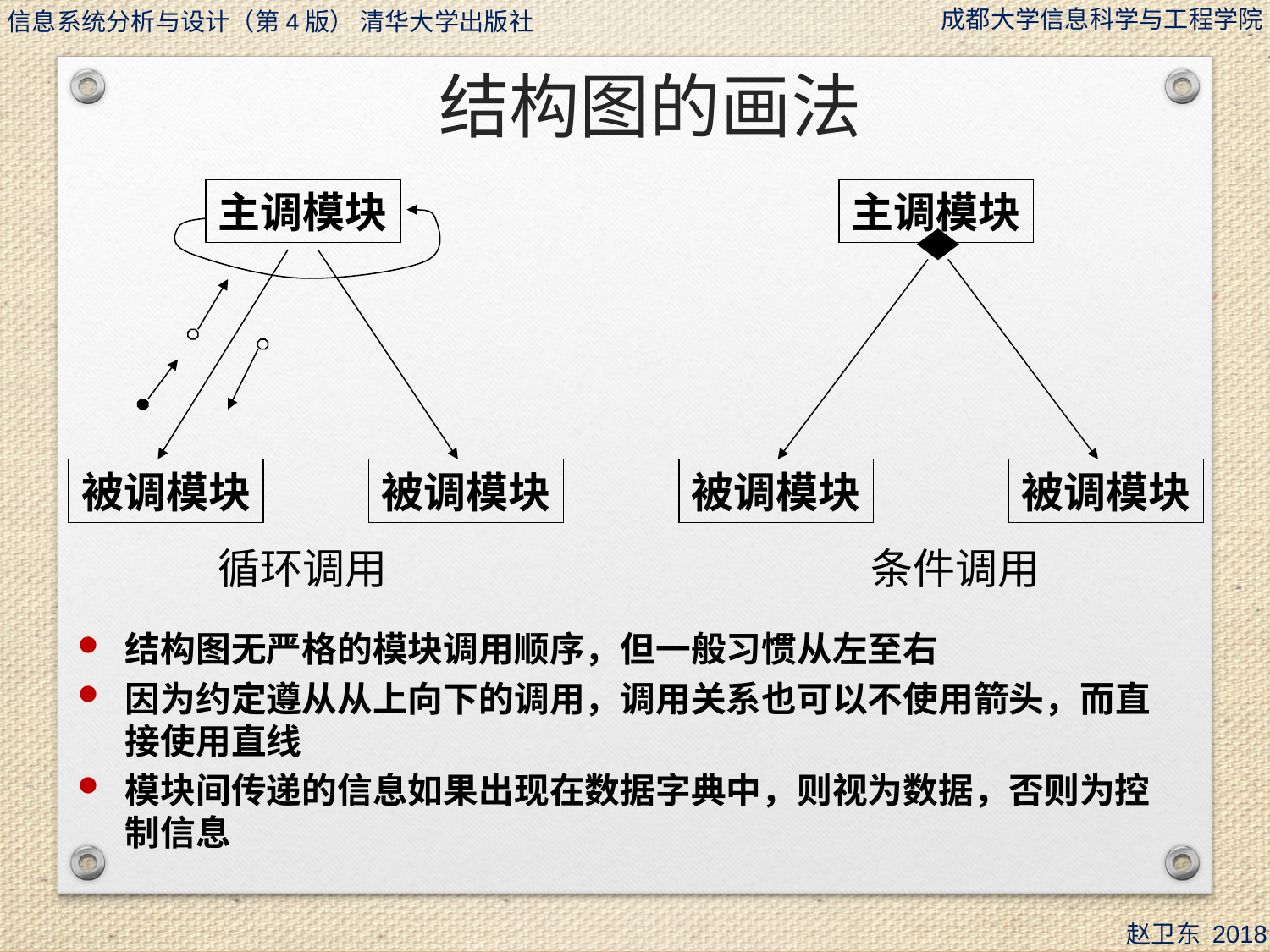

结构图的画法
主调模块
主调模块

被调模块
被调模块
被调模块
被调模块
循环调用
条件调用
结构图无严格的模块调用顺序，但一般习惯从左至右
因为约定遵从从上向下的调用，调用关系也可以不使用箭头，而直接使用直线
模块间传递的信息如果出现在数据字典中，则视为数据，否则为控制信息